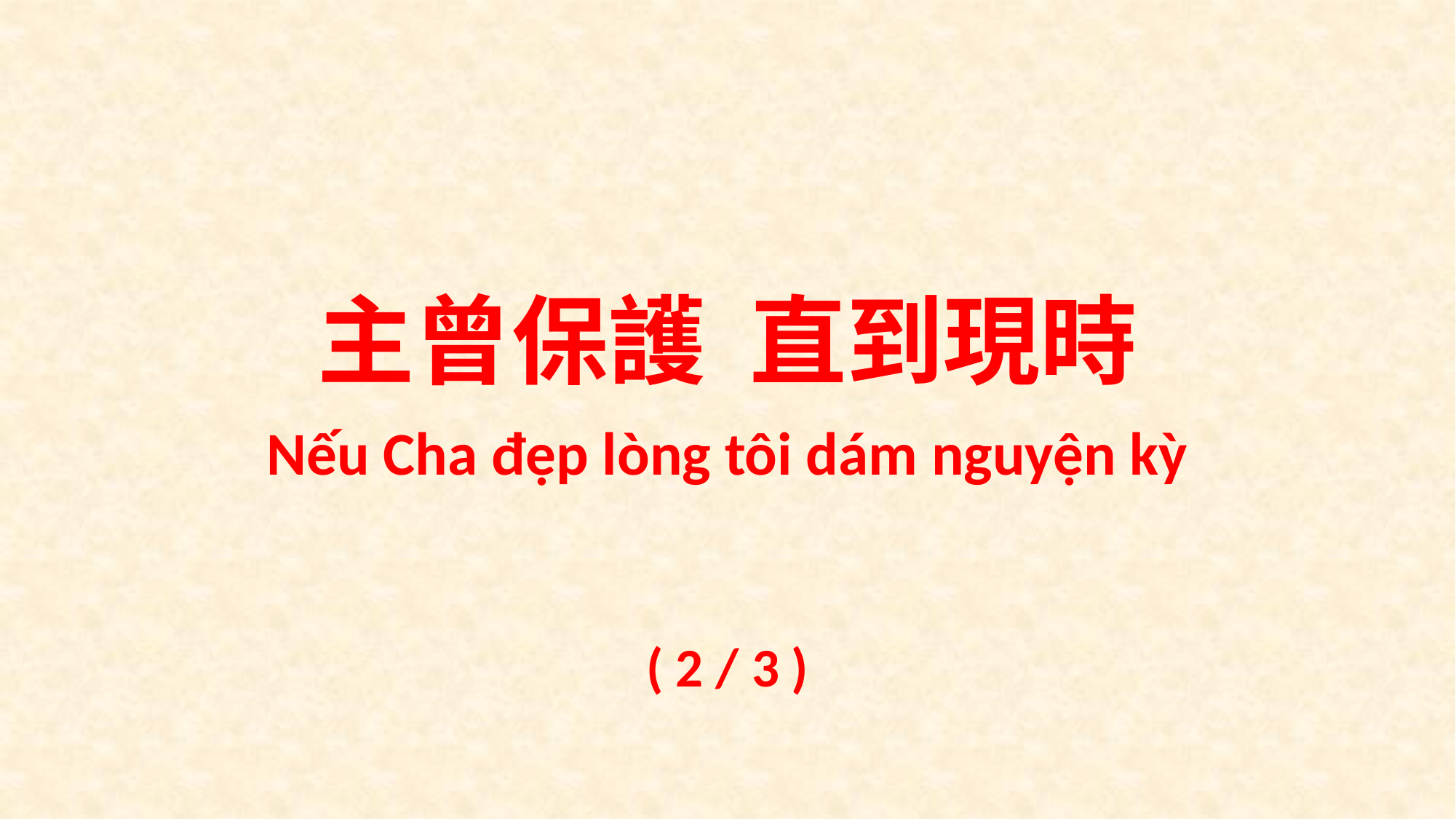

主曾保護  直到現時
Nếu Cha đẹp lòng tôi dám nguyện kỳ
( 2 / 3 )